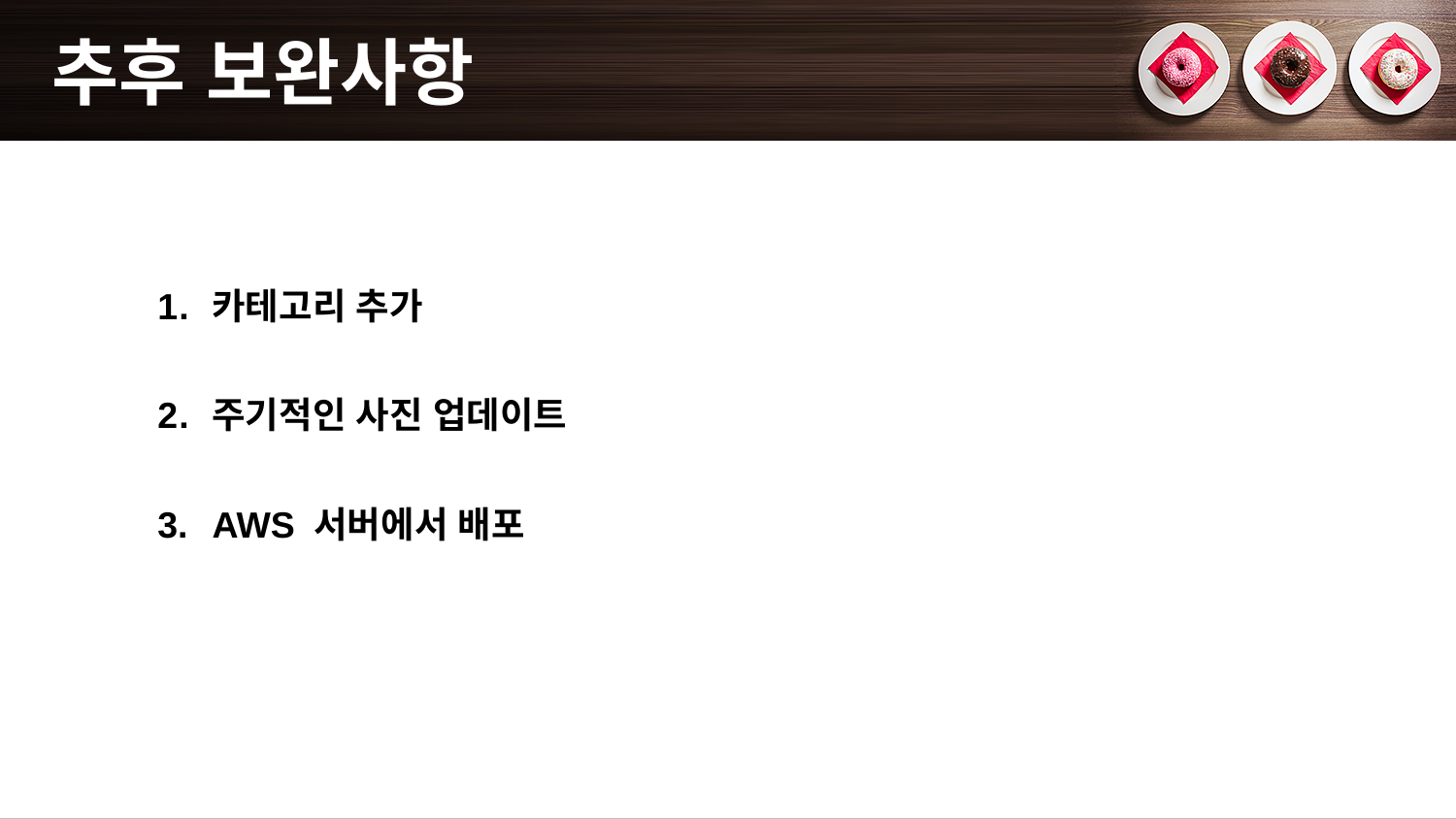

# 추후 보완사항

카테고리 추가
주기적인 사진 업데이트
AWS 서버에서 배포